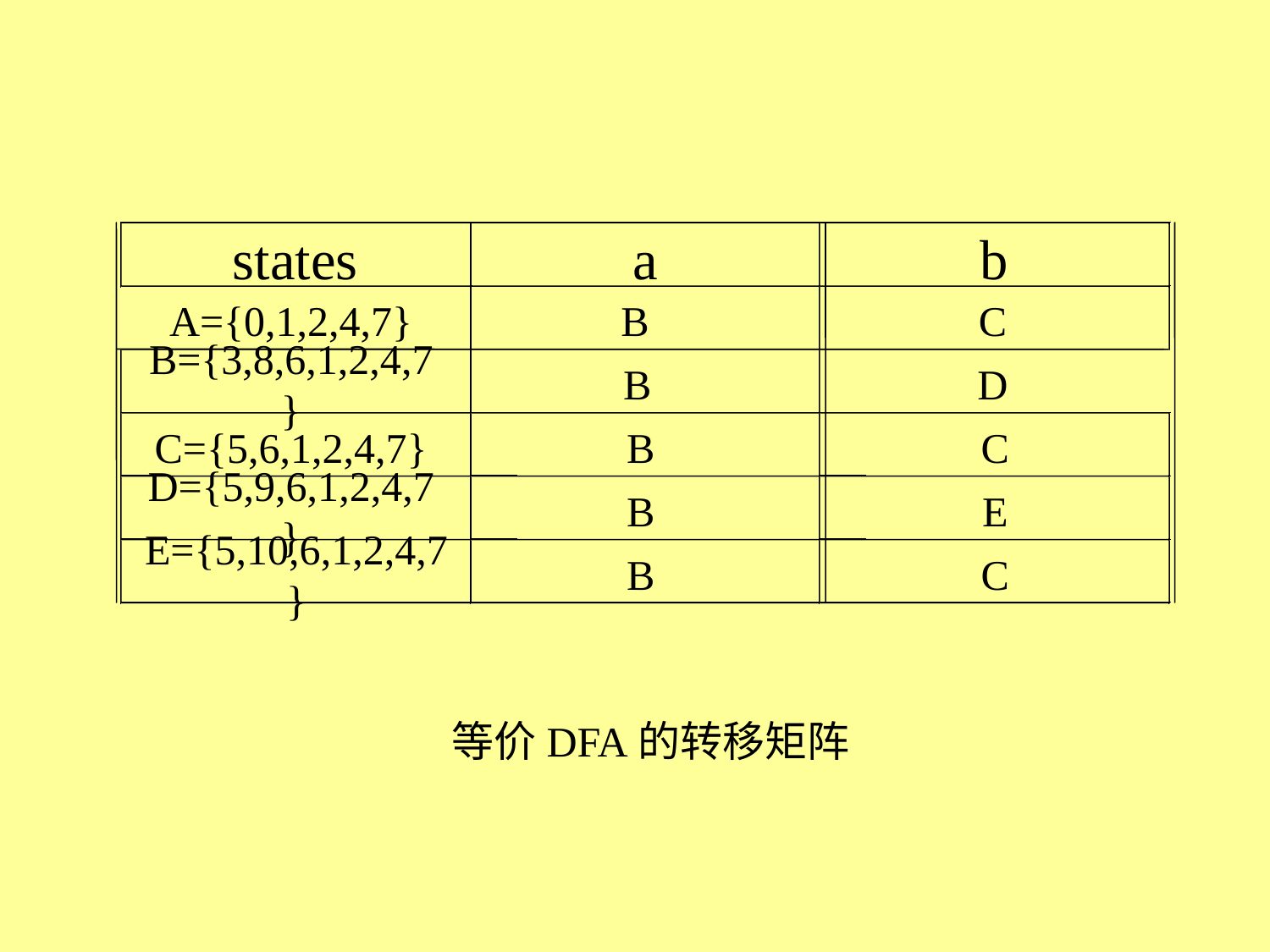

states

a

b

A={0,1,2,4,7}
B
C

B={3,8,6,1,2,4,7}
B
D

C={5,6,1,2,4,7}
B
C

D={5,9,6,1,2,4,7}
B
E

E={5,10,6,1,2,4,7}
B
C

等价DFA的转移矩阵